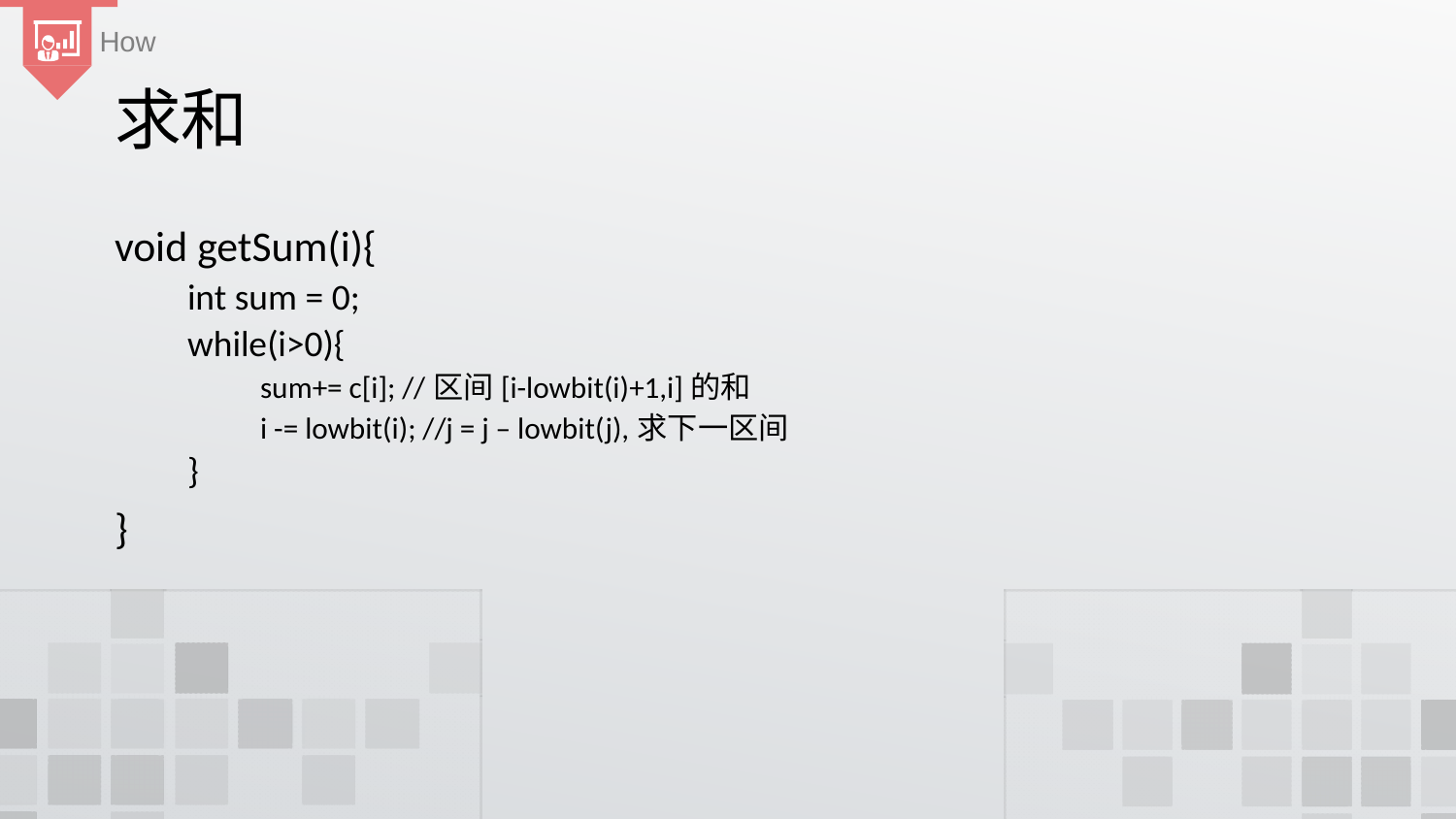

How
# 求和
void getSum(i){
int sum = 0;
while(i>0){
sum+= c[i]; //区间[i-lowbit(i)+1,i]的和
i -= lowbit(i); //j = j – lowbit(j),求下一区间
}
}